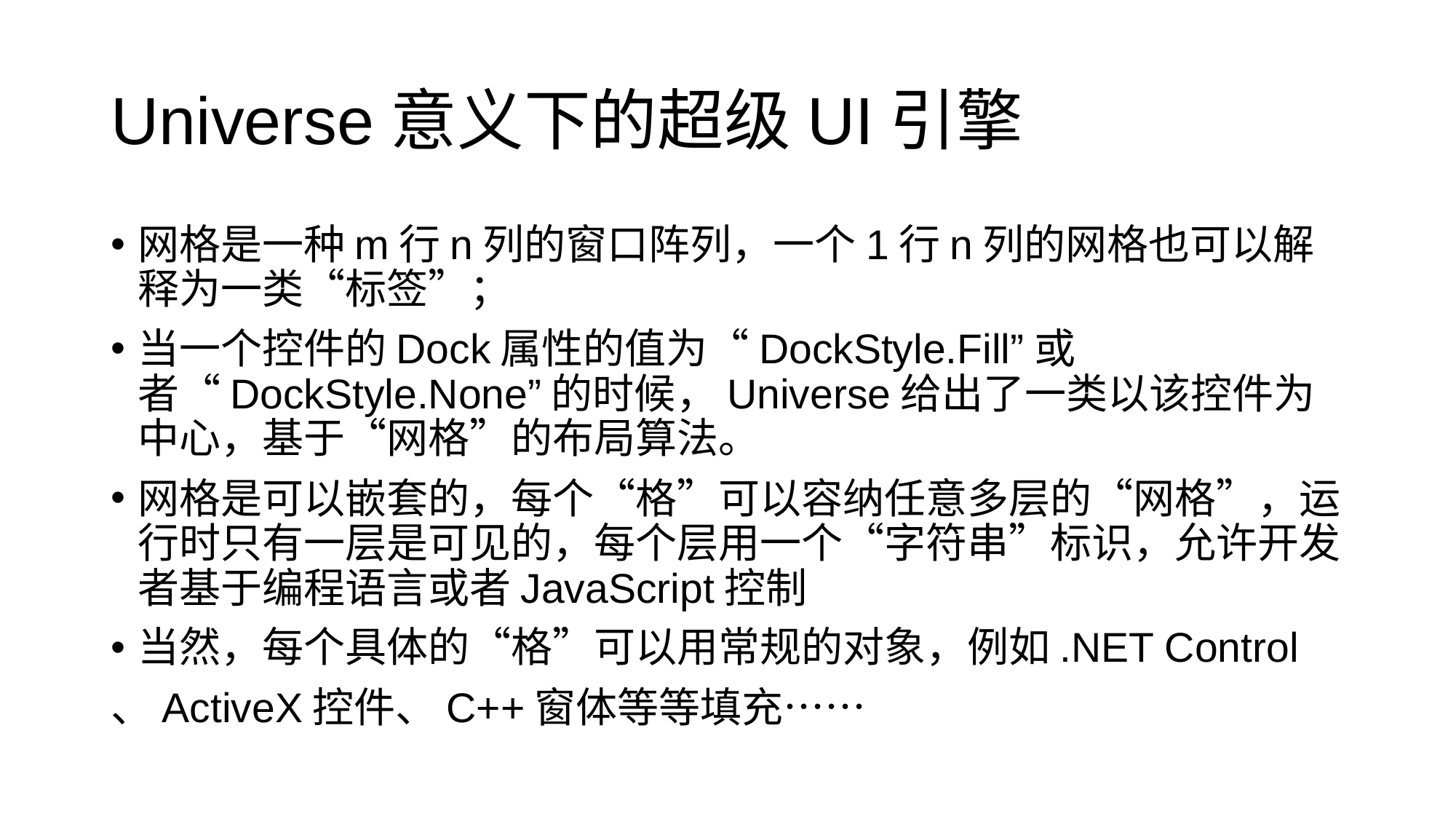

# Universe意义下的超级UI引擎
网格是一种m行n列的窗口阵列，一个1行n列的网格也可以解释为一类“标签”；
当一个控件的Dock属性的值为“DockStyle.Fill”或者“DockStyle.None”的时候，Universe给出了一类以该控件为中心，基于“网格”的布局算法。
网格是可以嵌套的，每个“格”可以容纳任意多层的“网格”，运行时只有一层是可见的，每个层用一个“字符串”标识，允许开发者基于编程语言或者JavaScript控制
当然，每个具体的“格”可以用常规的对象，例如.NET Control
、ActiveX控件、C++窗体等等填充……